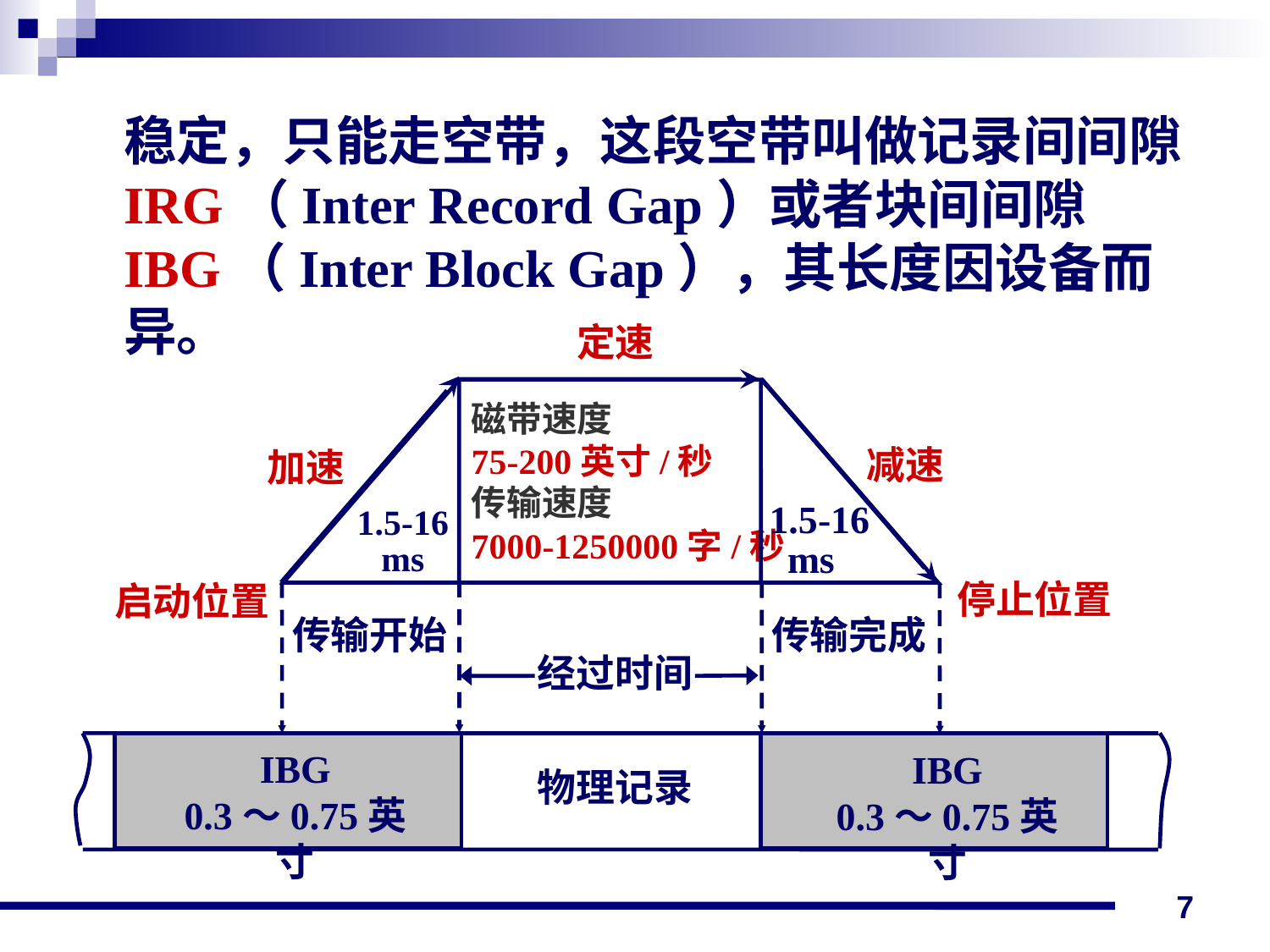

稳定，只能走空带，这段空带叫做记录间间隙IRG（Inter Record Gap）或者块间间隙IBG（Inter Block Gap），其长度因设备而异。
定速

磁带速度
75-200英寸/秒
传输速度
7000-1250000字/秒
减速
加速
1.5-16
ms
1.5-16
ms
停止位置
启动位置

传输开始
传输完成
经过时间

IBG
0.3～0.75英寸
IBG
0.3～0.75英寸
物理记录

7